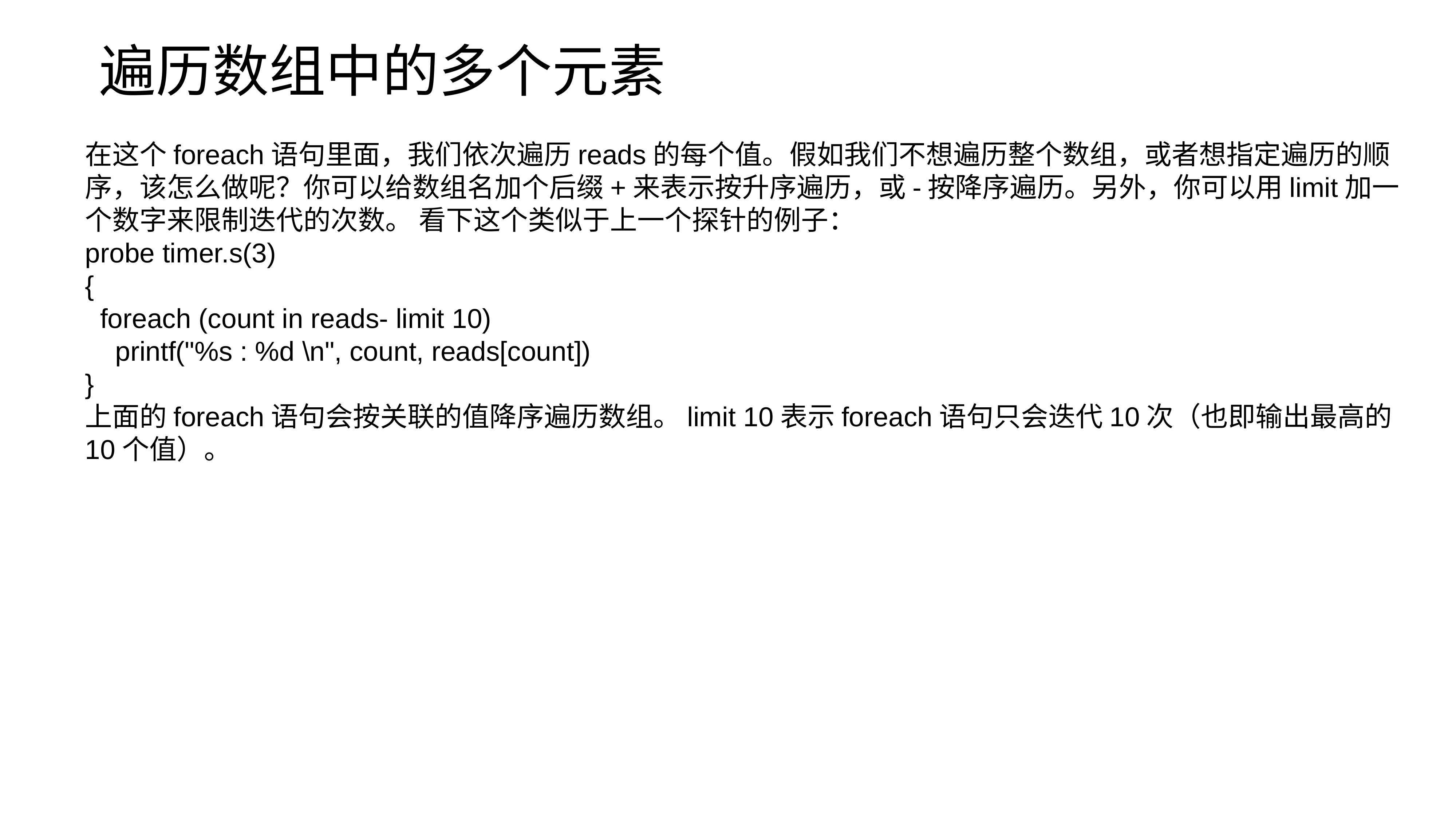

遍历数组中的多个元素
在这个foreach语句里面，我们依次遍历reads的每个值。假如我们不想遍历整个数组，或者想指定遍历的顺序，该怎么做呢？你可以给数组名加个后缀+来表示按升序遍历，或-按降序遍历。另外，你可以用limit加一个数字来限制迭代的次数。 看下这个类似于上一个探针的例子：
probe timer.s(3)
{
  foreach (count in reads- limit 10)
    printf("%s : %d \n", count, reads[count])
}
上面的foreach语句会按关联的值降序遍历数组。limit 10表示foreach语句只会迭代10次（也即输出最高的10个值）。